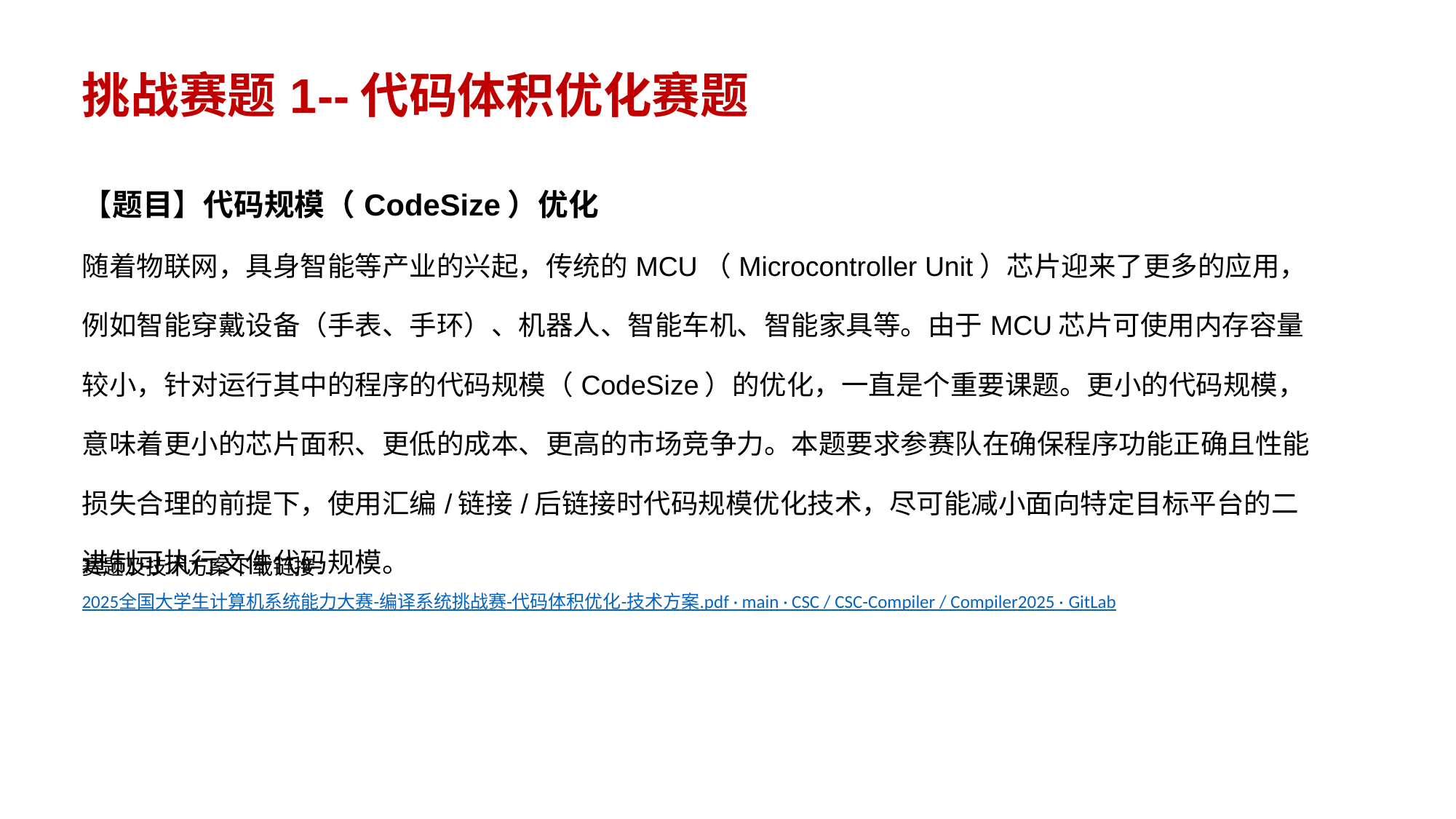

# 挑战赛题1--代码体积优化赛题
【题目】代码规模（CodeSize）优化
随着物联网，具身智能等产业的兴起，传统的MCU（Microcontroller Unit）芯片迎来了更多的应用，例如智能穿戴设备（手表、手环）、机器人、智能车机、智能家具等。由于MCU芯片可使用内存容量较小，针对运行其中的程序的代码规模（CodeSize）的优化，一直是个重要课题。更小的代码规模，意味着更小的芯片面积、更低的成本、更高的市场竞争力。本题要求参赛队在确保程序功能正确且性能损失合理的前提下，使用汇编/链接/后链接时代码规模优化技术，尽可能减小面向特定目标平台的二进制可执行文件代码规模。

赛题及技术方案下载链接：
2025全国大学生计算机系统能力大赛-编译系统挑战赛-代码体积优化-技术方案.pdf · main · CSC / CSC-Compiler / Compiler2025 · GitLab